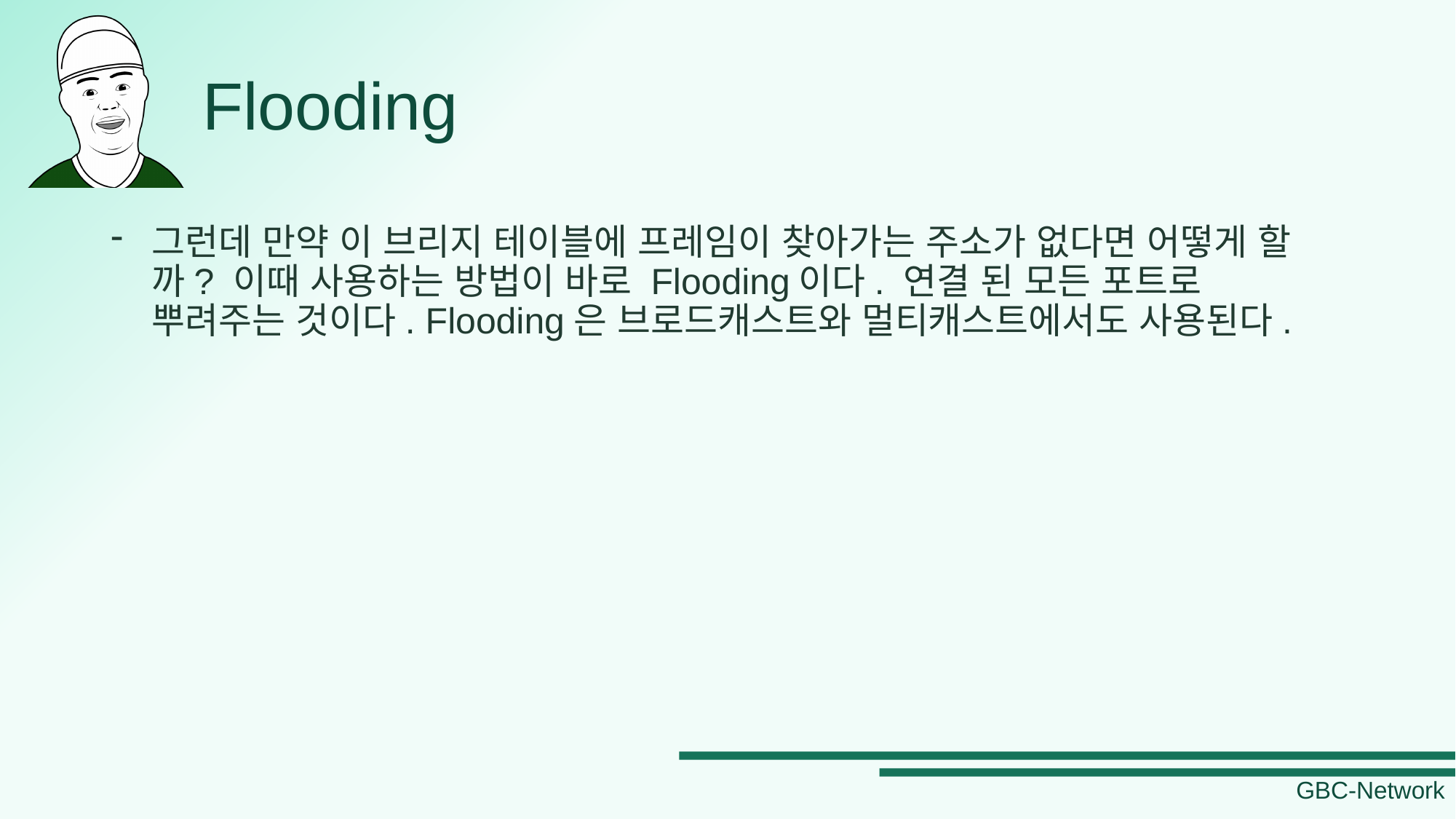

# Flooding
그런데 만약 이 브리지 테이블에 프레임이 찾아가는 주소가 없다면 어떻게 할까? 이때 사용하는 방법이 바로 Flooding이다. 연결 된 모든 포트로 뿌려주는 것이다. Flooding은 브로드캐스트와 멀티캐스트에서도 사용된다.